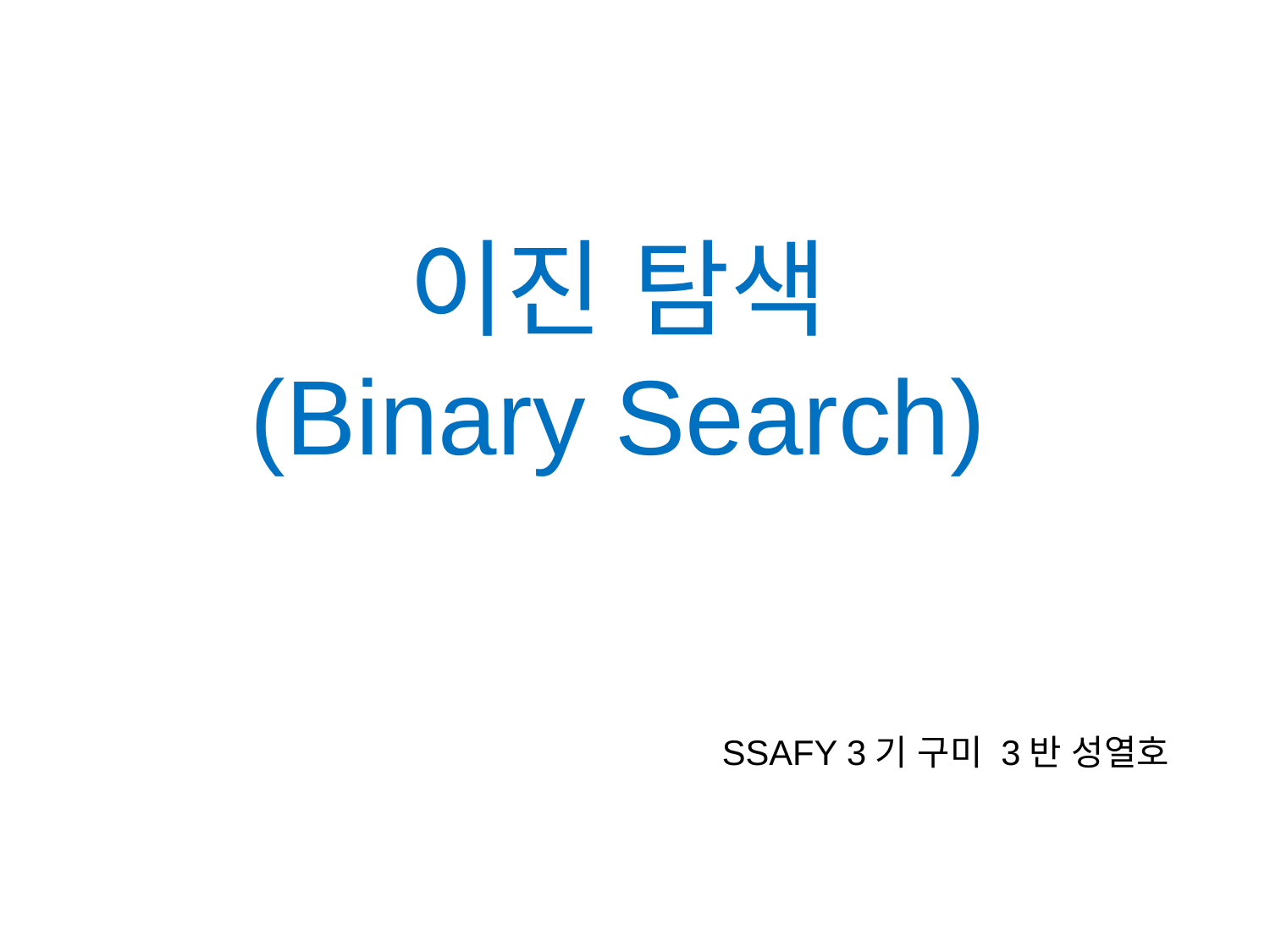

이진 탐색
(Binary Search)
SSAFY 3기 구미 3반 성열호